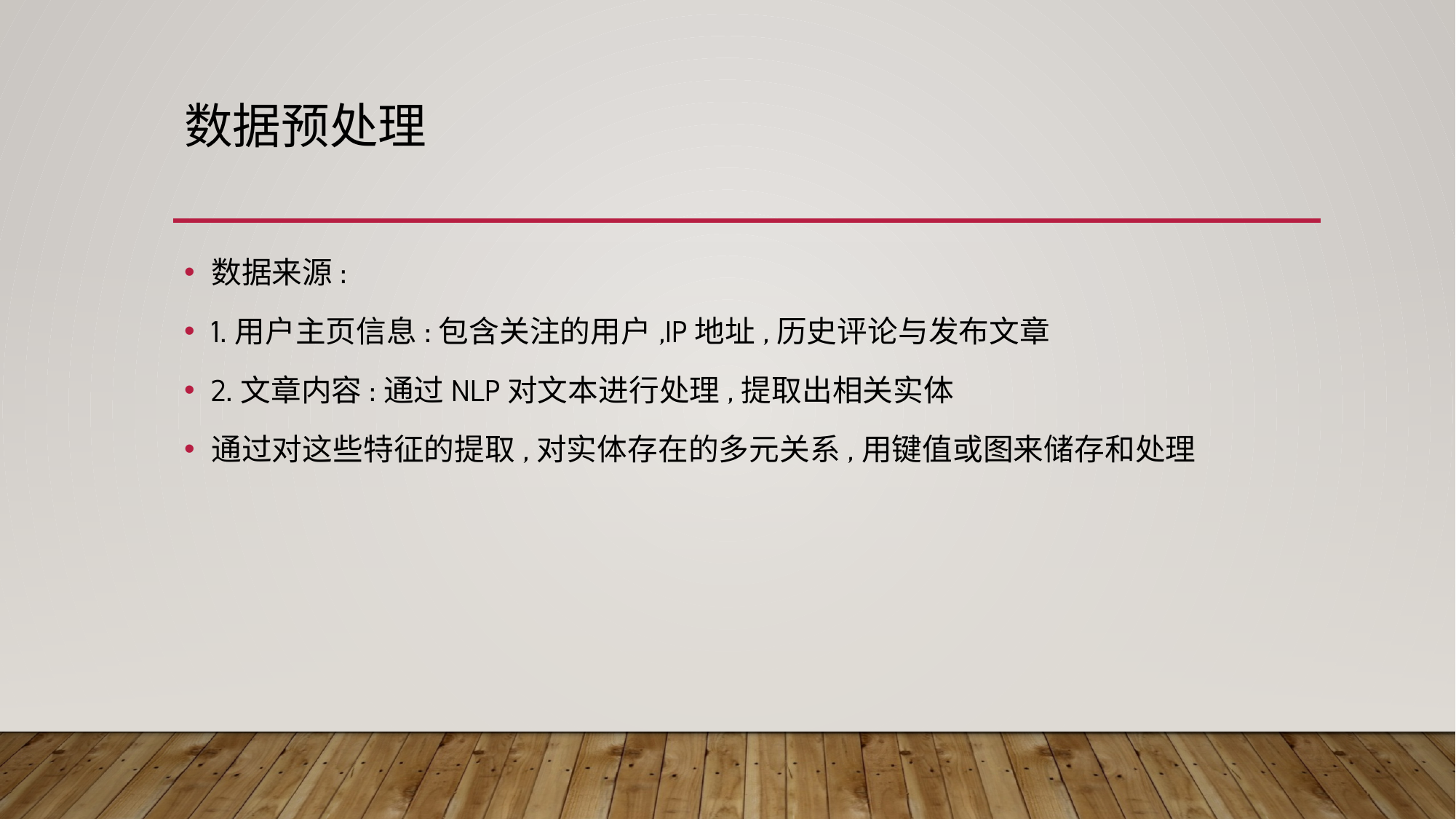

# 数据预处理
数据来源:
1.用户主页信息:包含关注的用户,IP地址,历史评论与发布文章
2.文章内容:通过NLP对文本进行处理,提取出相关实体
通过对这些特征的提取,对实体存在的多元关系,用键值或图来储存和处理